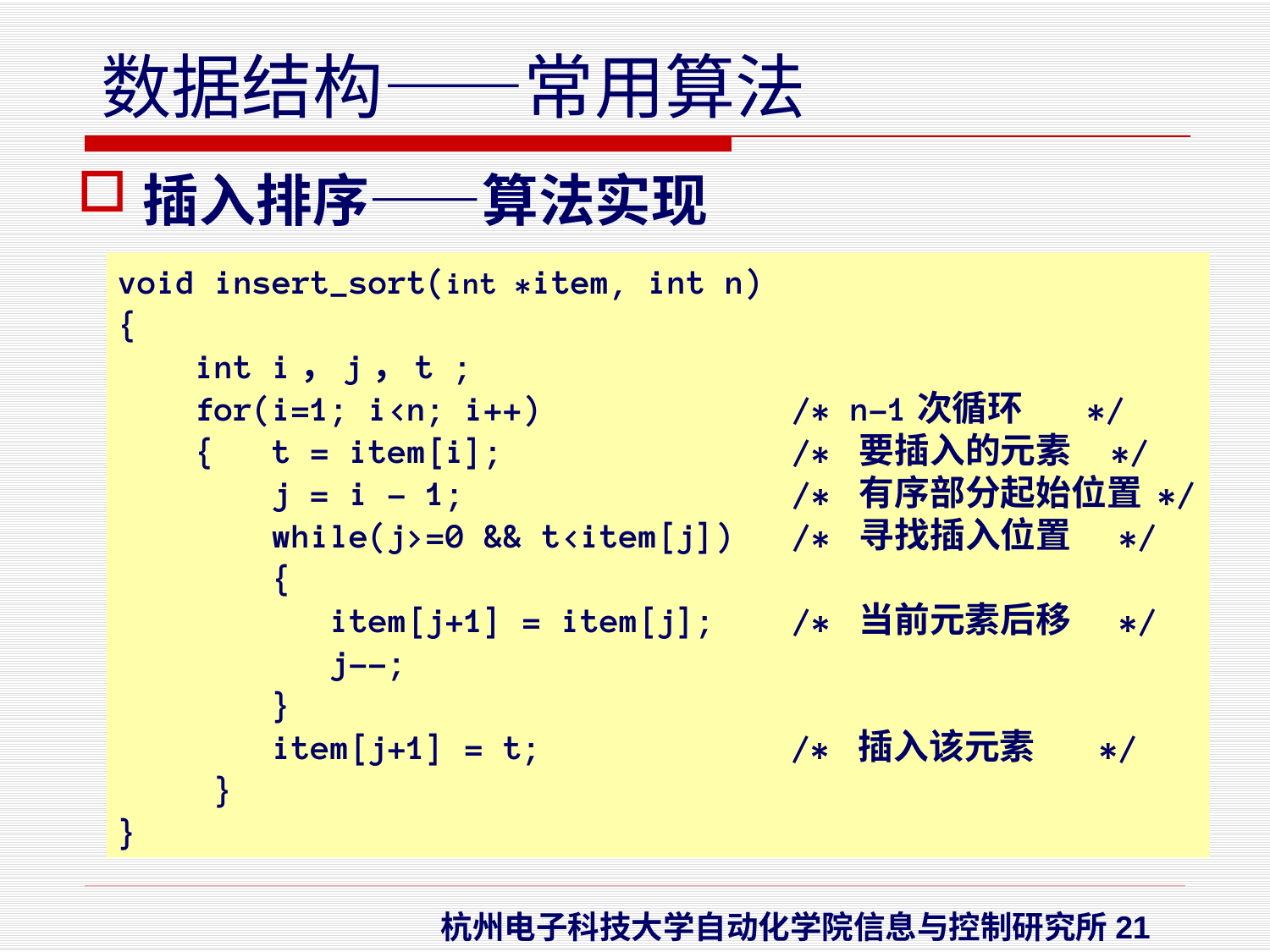

插入排序——算法实现
void insert_sort(int *item, int n)
{
    int i，j，t ;
    for(i=1; i<n; i++)             /* n-1次循环       */
    {   t = item[i];               /* 要插入的元素    */
        j = i - 1;                 /* 有序部分起始位置 */
        while(j>=0 && t<item[j])   /* 寻找插入位置     */
        {
           item[j+1] = item[j];    /* 当前元素后移     */
           j--;
        }
        item[j+1] = t;        	  /* 插入该元素       */
     }
}